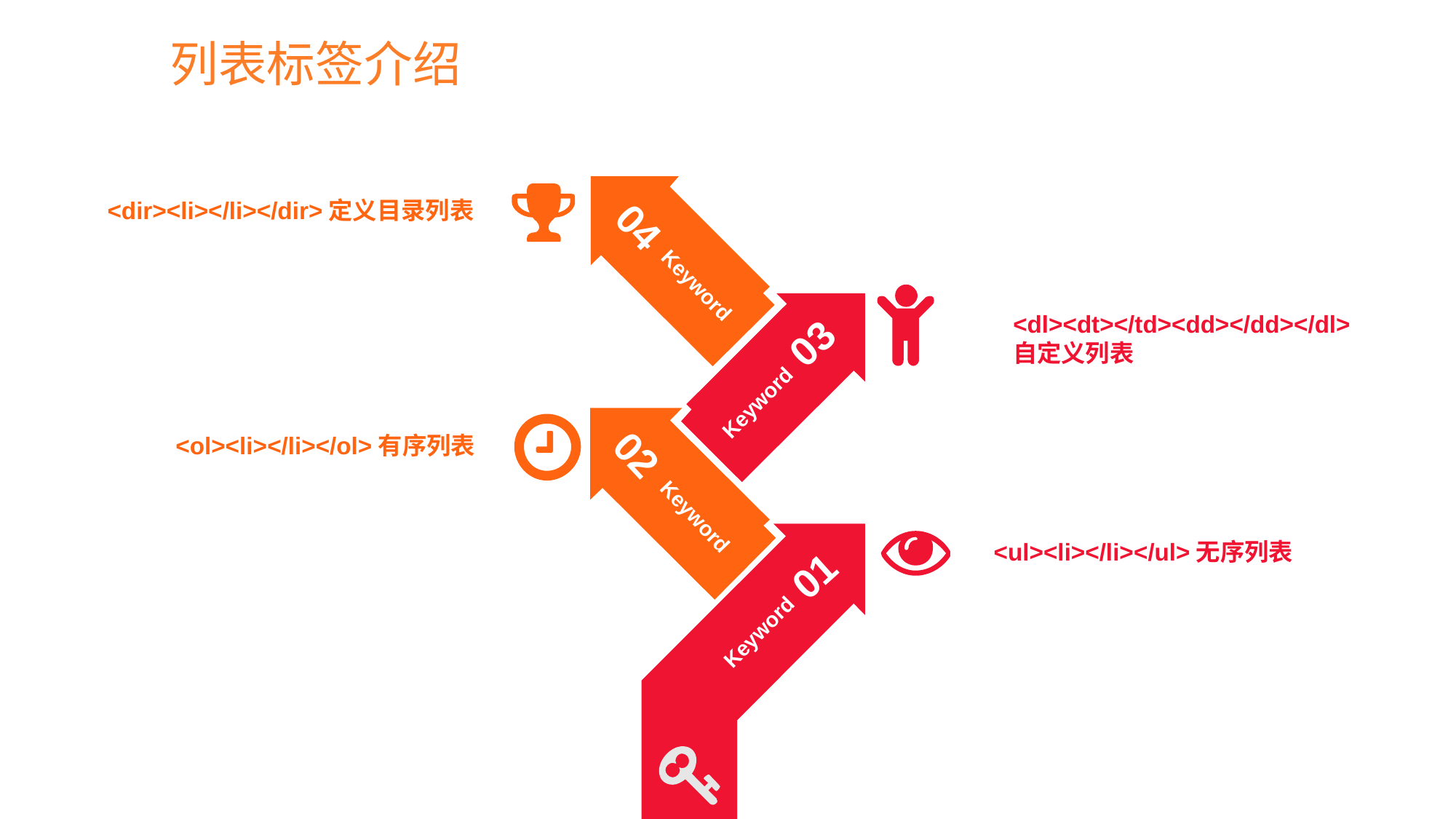

列表标签介绍

<dir><li></li></dir>定义目录列表
04
Keyword

<dl><dt></td><dd></dd></dl>
自定义列表
03
Keyword

02
<ol><li></li></ol>有序列表
Keyword

<ul><li></li></ul>无序列表
01
Keyword